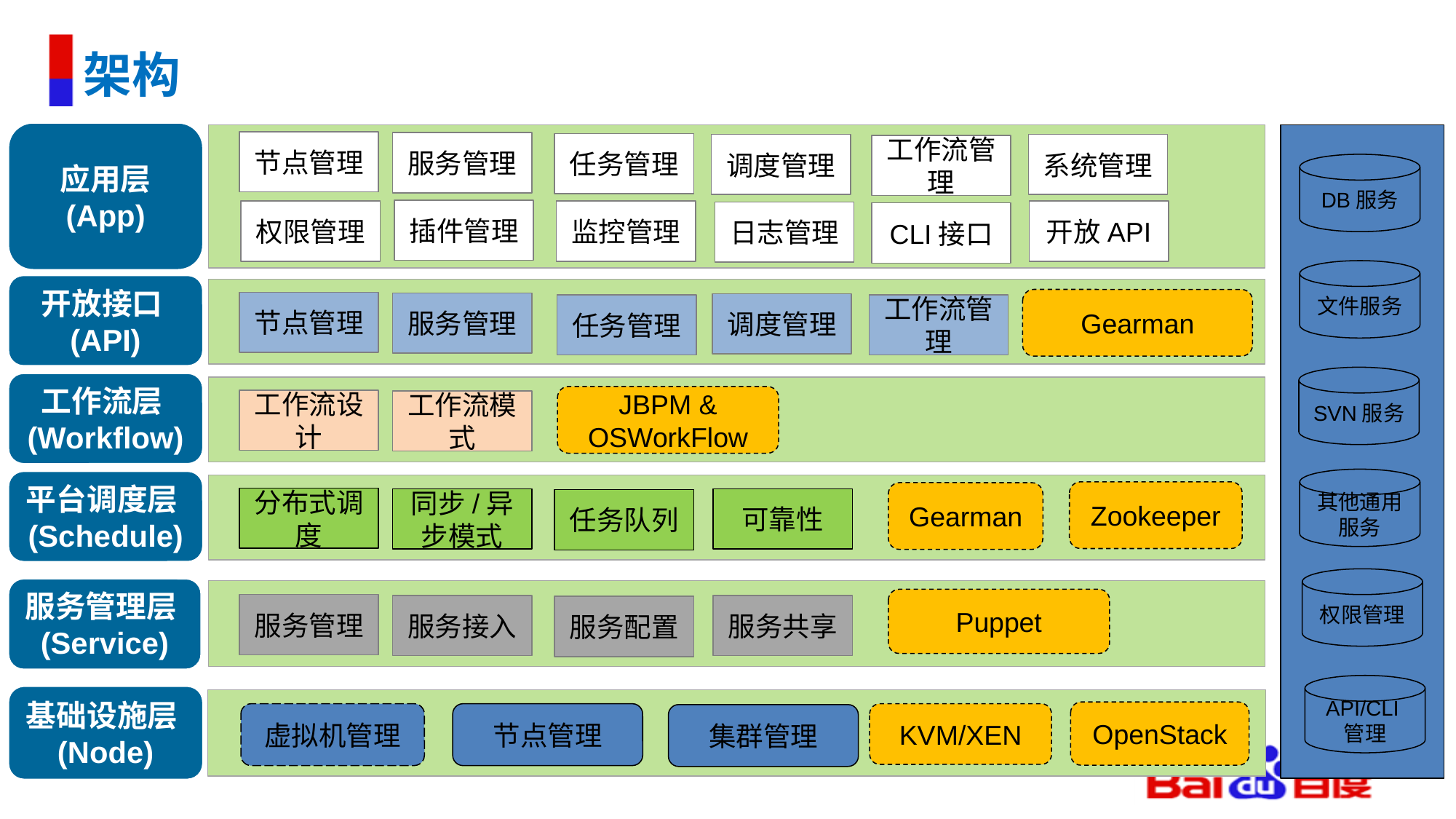

# 架构
应用层 (App)

节点管理
服务管理
任务管理
调度管理
系统管理
工作流管理
DB服务
插件管理
权限管理
监控管理
开放API
日志管理
CLI接口
文件服务
开放接口(API)

Gearman
节点管理
服务管理
调度管理
任务管理
工作流管理
SVN服务
工作流层(Workflow)

JBPM & OSWorkFlow
工作流设计
工作流模式
其他通用服务
平台调度层(Schedule)

Zookeeper
Gearman
分布式调度
同步/异步模式
可靠性
任务队列
权限管理
服务管理层(Service)

Puppet
服务管理
服务接入
服务共享
服务配置
API/CLI管理
基础设施层(Node)

OpenStack
KVM/XEN
虚拟机管理
节点管理
集群管理